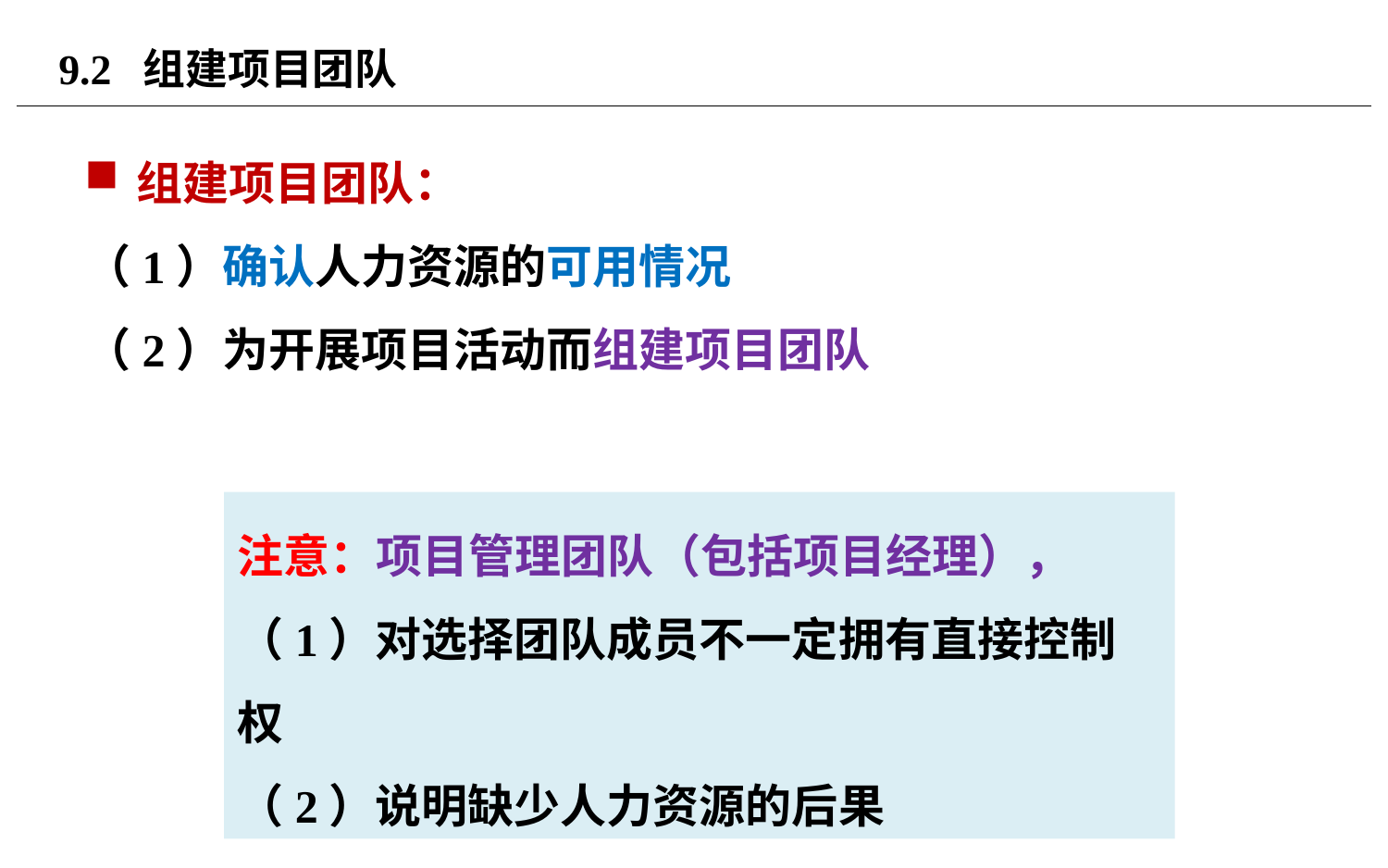

# 9.2  组建项目团队
组建项目团队：
（1）确认人力资源的可用情况
（2）为开展项目活动而组建项目团队

注意：项目管理团队（包括项目经理），
（1）对选择团队成员不一定拥有直接控制权
（2）说明缺少人力资源的后果